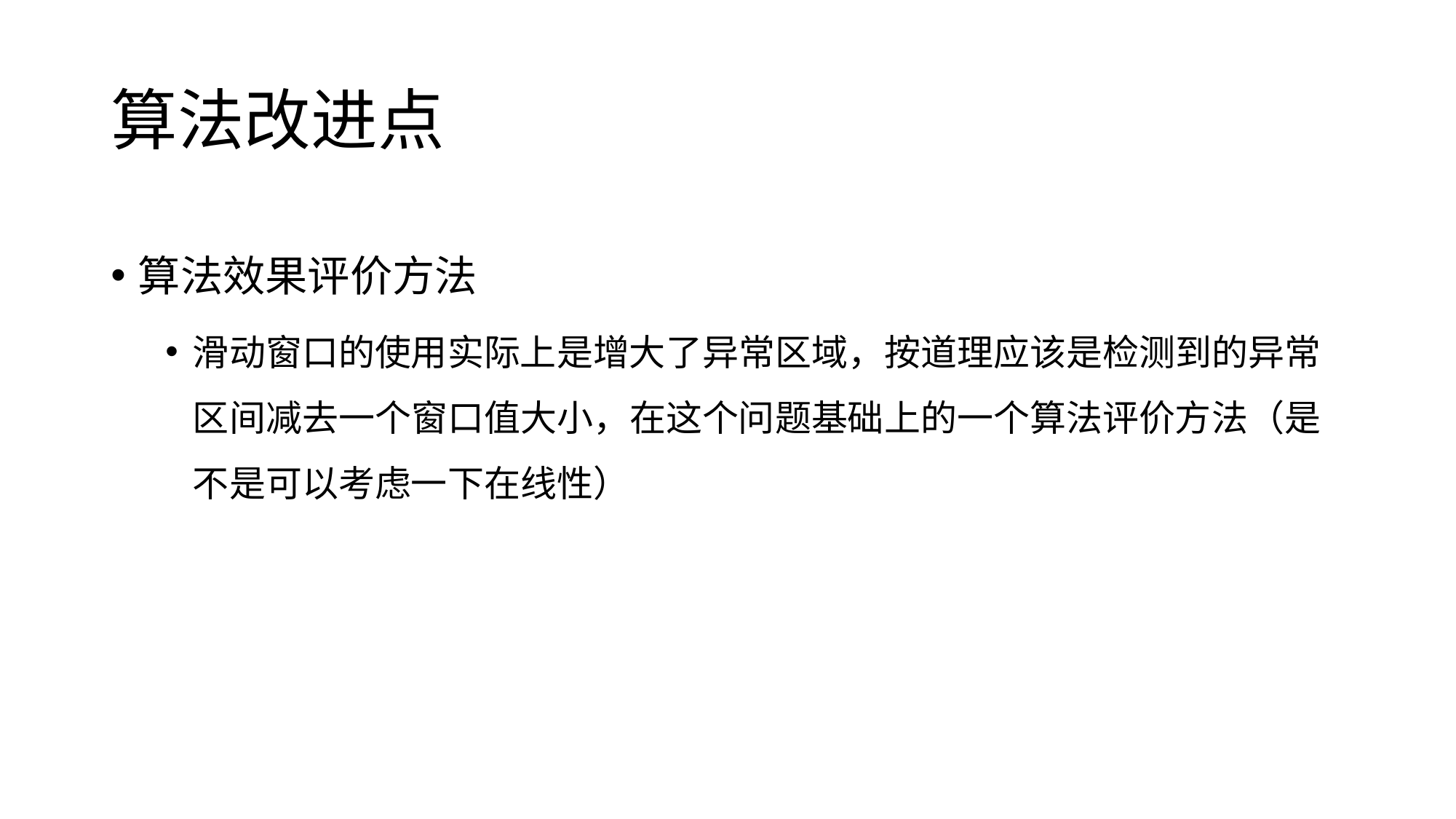

# 算法改进点
算法效果评价方法
滑动窗口的使用实际上是增大了异常区域，按道理应该是检测到的异常区间减去一个窗口值大小，在这个问题基础上的一个算法评价方法（是不是可以考虑一下在线性）